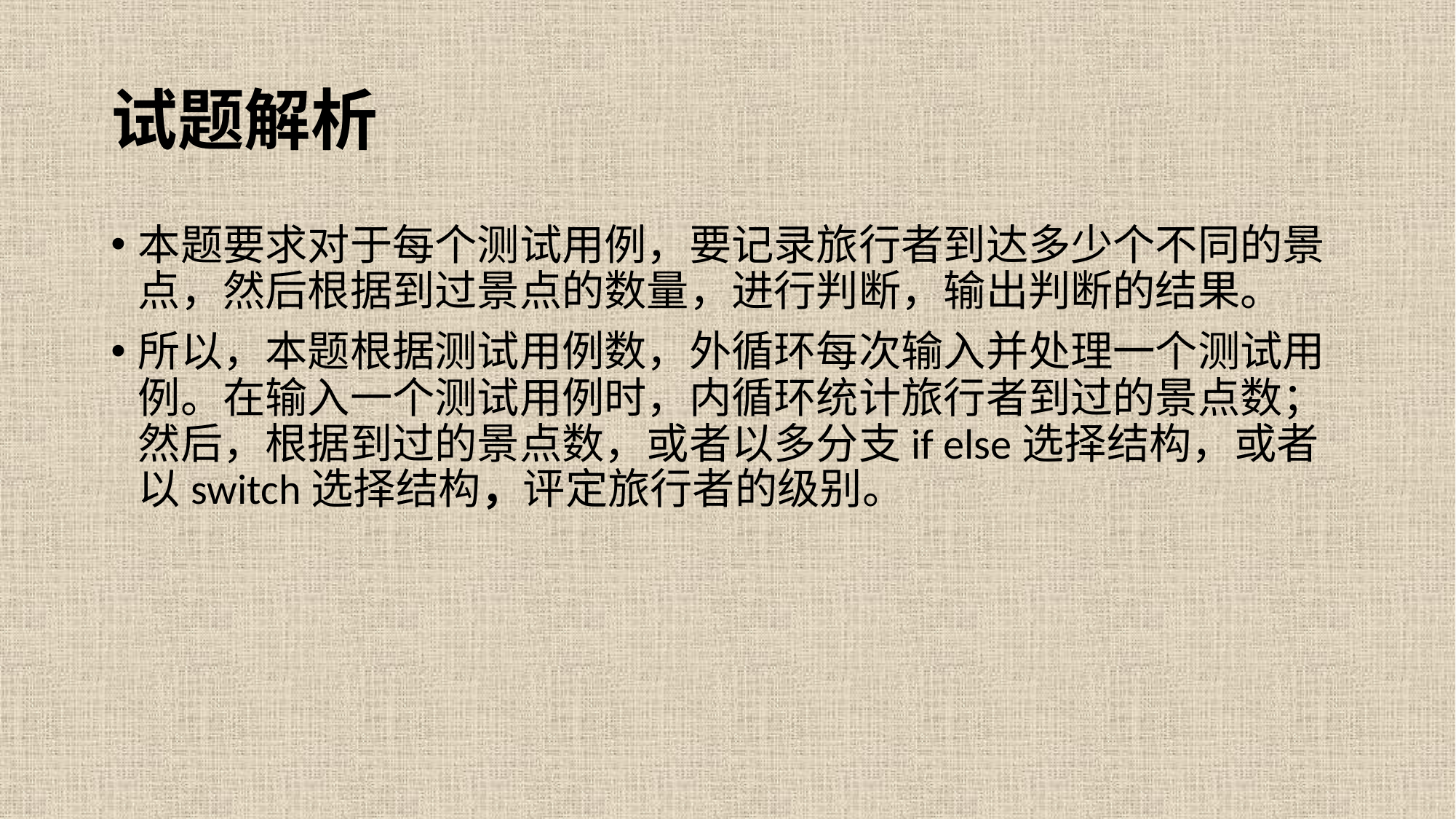

# 试题解析
本题要求对于每个测试用例，要记录旅行者到达多少个不同的景点，然后根据到过景点的数量，进行判断，输出判断的结果。
所以，本题根据测试用例数，外循环每次输入并处理一个测试用例。在输入一个测试用例时，内循环统计旅行者到过的景点数；然后，根据到过的景点数，或者以多分支if else选择结构，或者以switch选择结构，评定旅行者的级别。